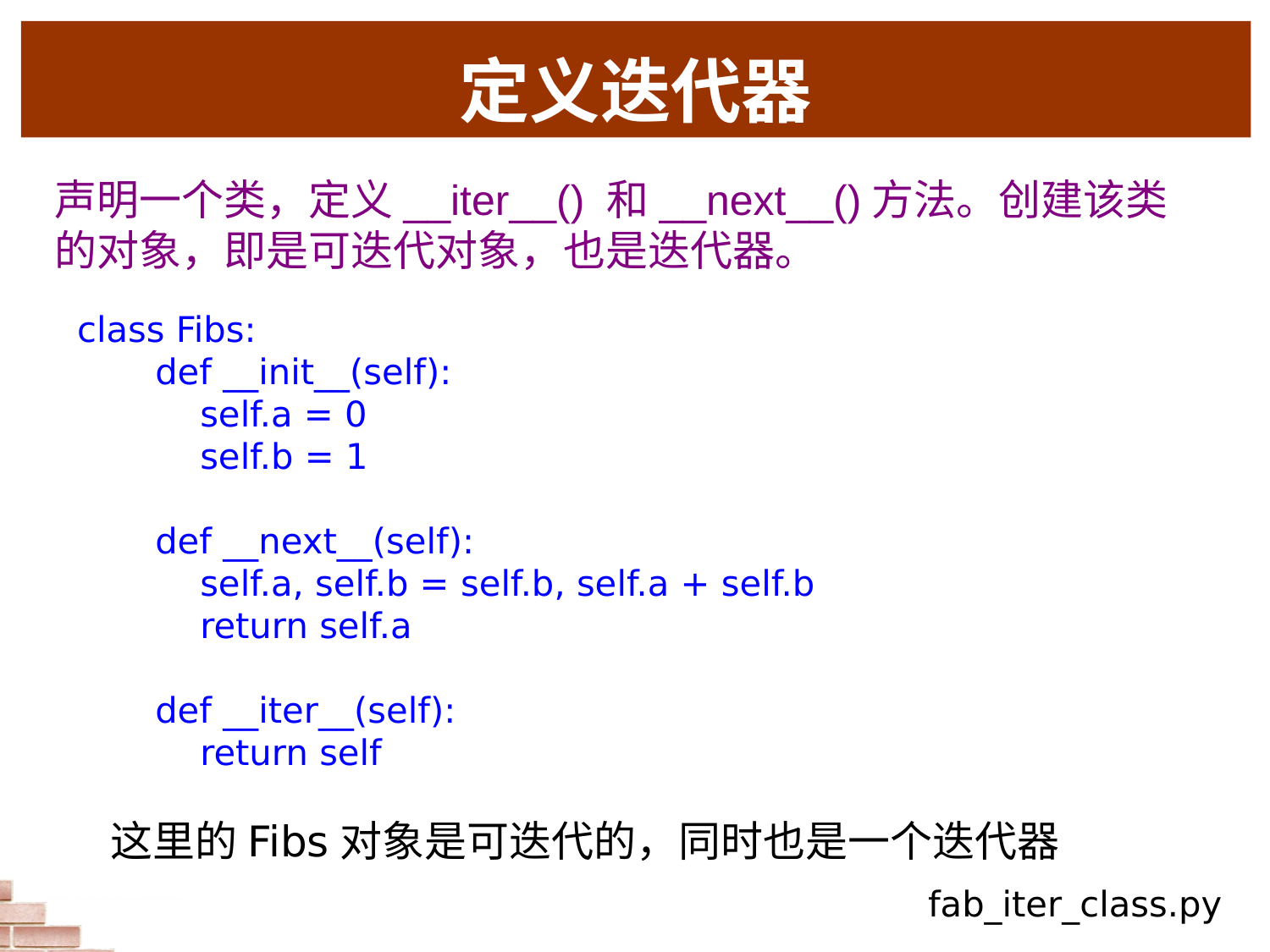

# 定义迭代器
声明一个类，定义__iter__() 和__next__()方法。创建该类的对象，即是可迭代对象，也是迭代器。
  class Fibs:
    def __init__(self):
        self.a = 0
        self.b = 1

    def __next__(self):
        self.a, self.b = self.b, self.a + self.b
        return self.a

    def __iter__(self):
        return self
这里的Fibs对象是可迭代的，同时也是一个迭代器
fab_iter_class.py